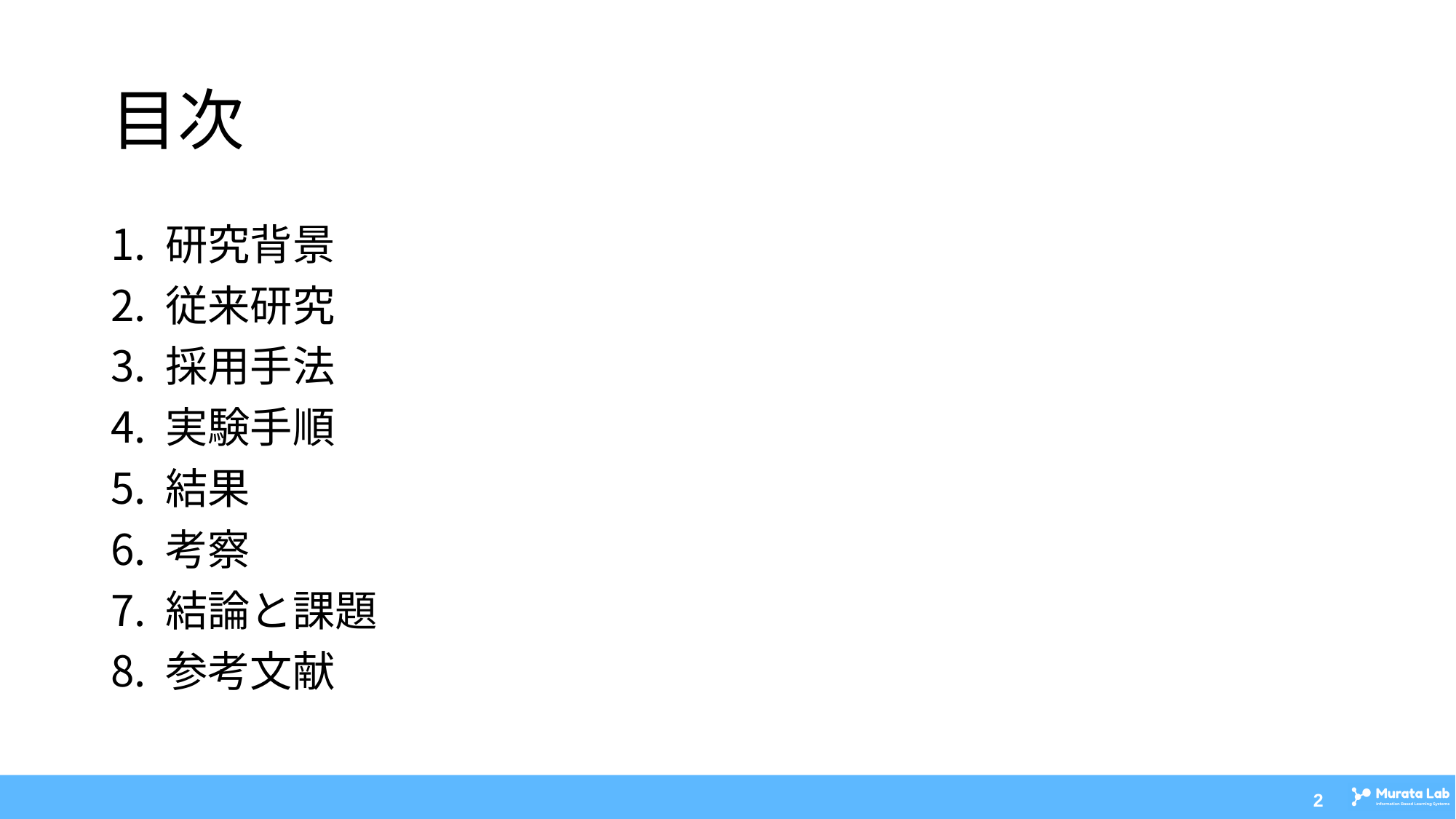

# 目次
研究背景
従来研究
採用手法
実験手順
結果
考察
結論と課題
参考文献
2